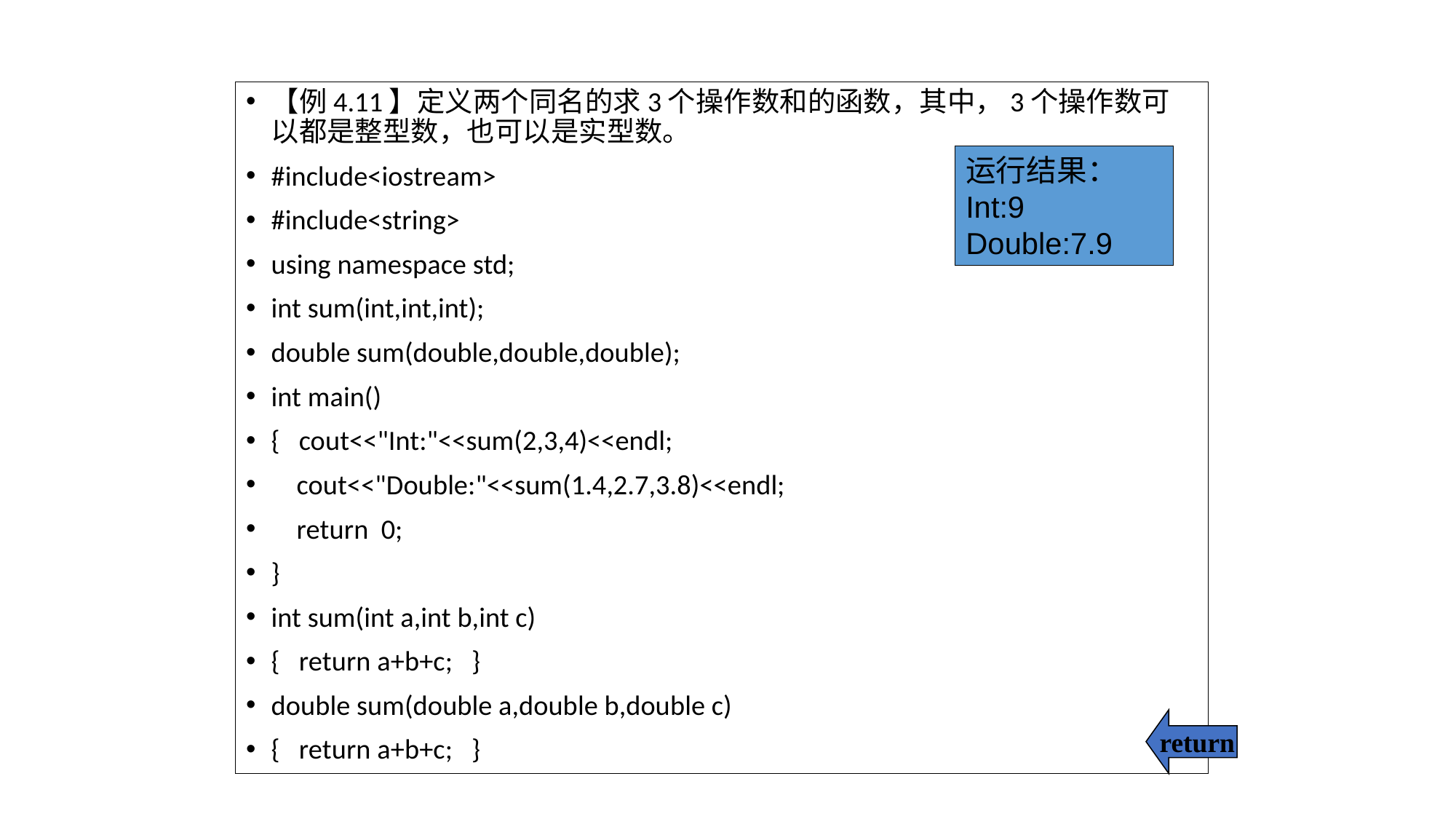

【例4.11】定义两个同名的求3个操作数和的函数，其中，3个操作数可以都是整型数，也可以是实型数。
#include<iostream>
#include<string>
using namespace std;
int sum(int,int,int);
double sum(double,double,double);
int main()
{   cout<<"Int:"<<sum(2,3,4)<<endl;
    cout<<"Double:"<<sum(1.4,2.7,3.8)<<endl;
    return  0;
}
int sum(int a,int b,int c)
{   return a+b+c;   }
double sum(double a,double b,double c)
{   return a+b+c;   }
运行结果：
Int:9
Double:7.9
return